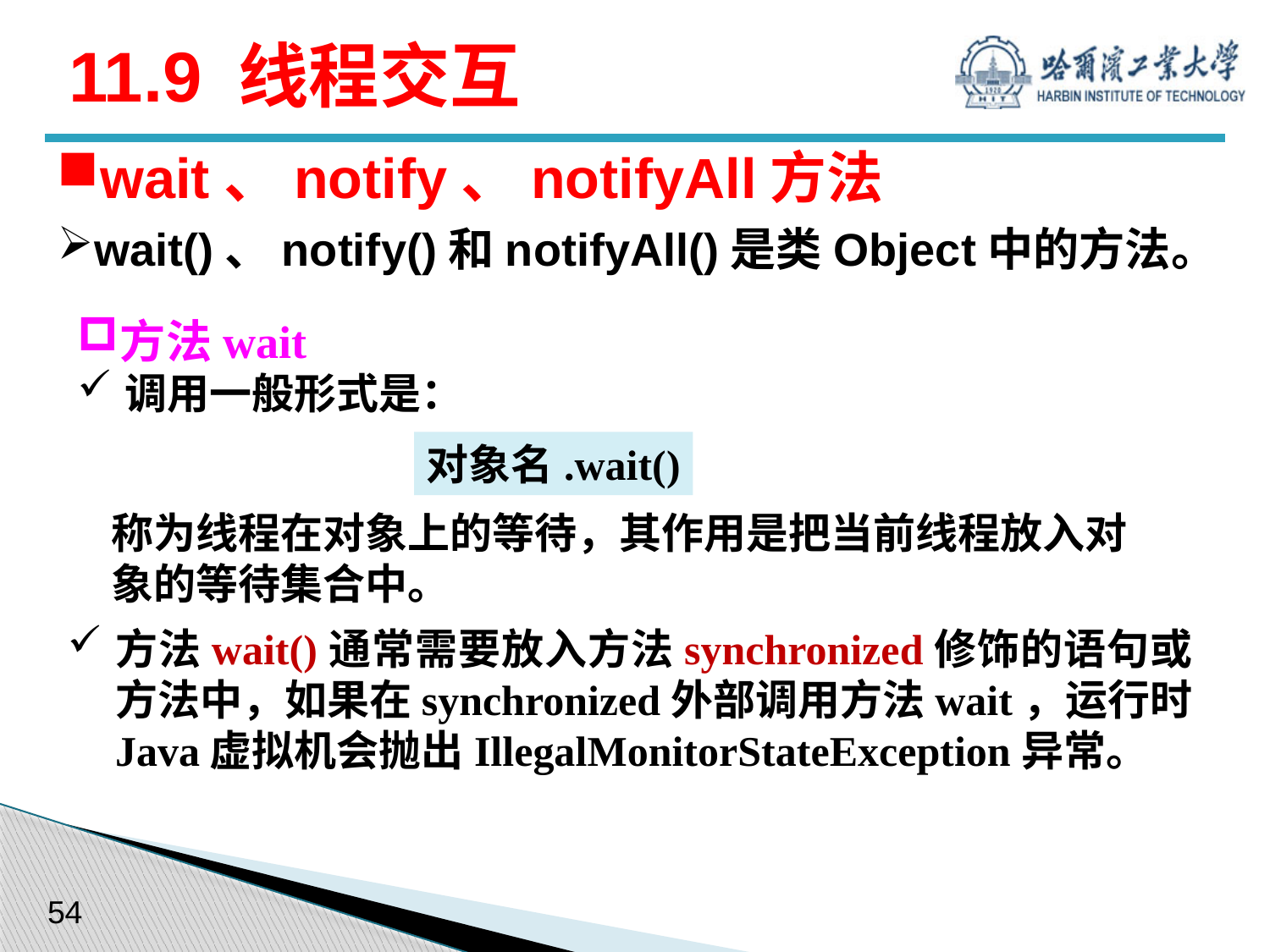

# 11.9 线程交互
wait、notify、notifyAll方法
wait()、notify()和notifyAll()是类Object中的方法。
方法wait
调用一般形式是：
对象名.wait()
称为线程在对象上的等待，其作用是把当前线程放入对象的等待集合中。
方法wait()通常需要放入方法synchronized修饰的语句或方法中，如果在synchronized外部调用方法wait，运行时Java虚拟机会抛出IllegalMonitorStateException异常。